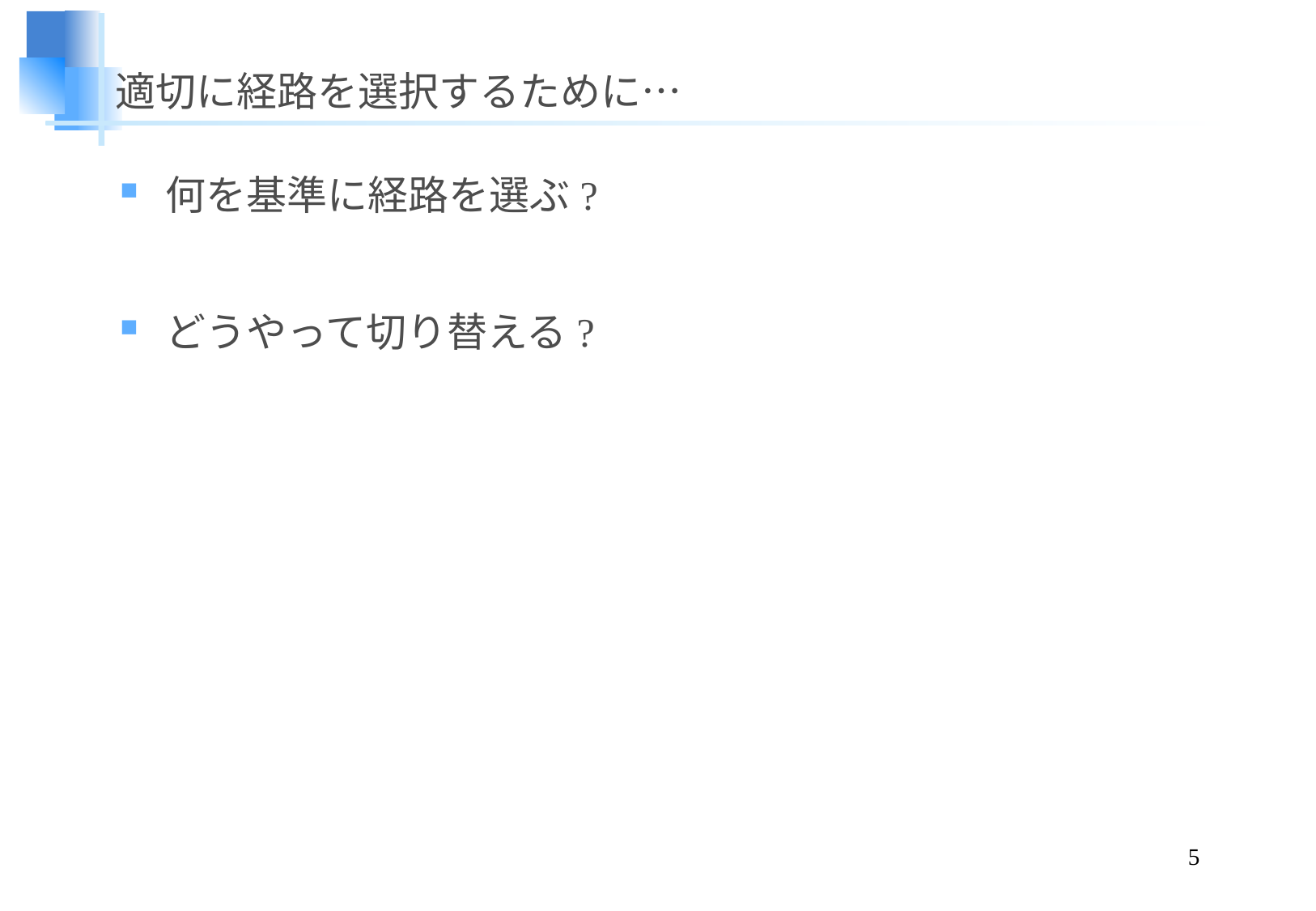

# 適切に経路を選択するために…
何を基準に経路を選ぶ?

どうやって切り替える?
5